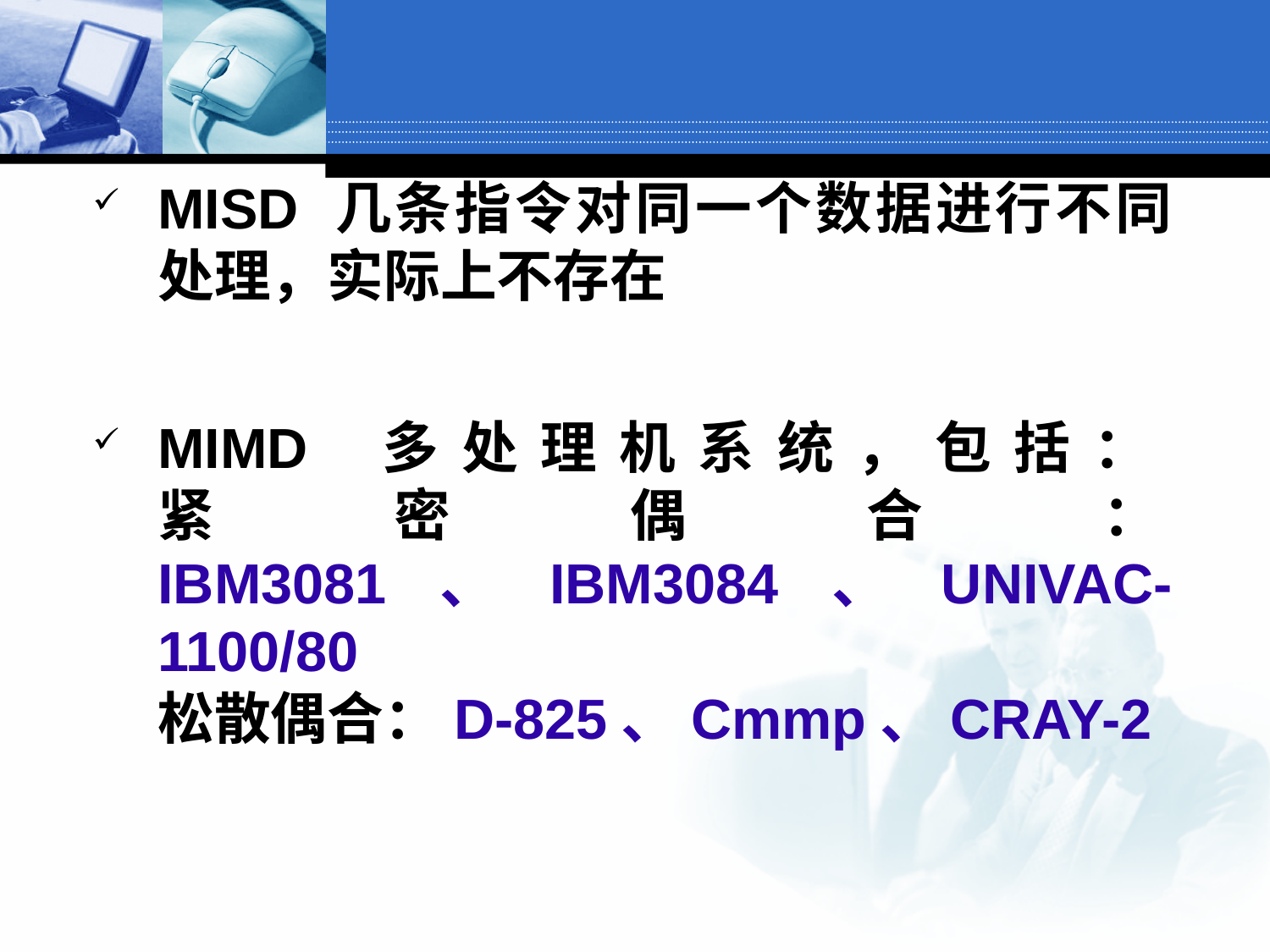

MISD 几条指令对同一个数据进行不同处理，实际上不存在

MIMD 多处理机系统，包括：
紧密偶合：IBM3081、IBM3084、UNIVAC-1100/80
松散偶合：D-825、Cmmp、CRAY-2